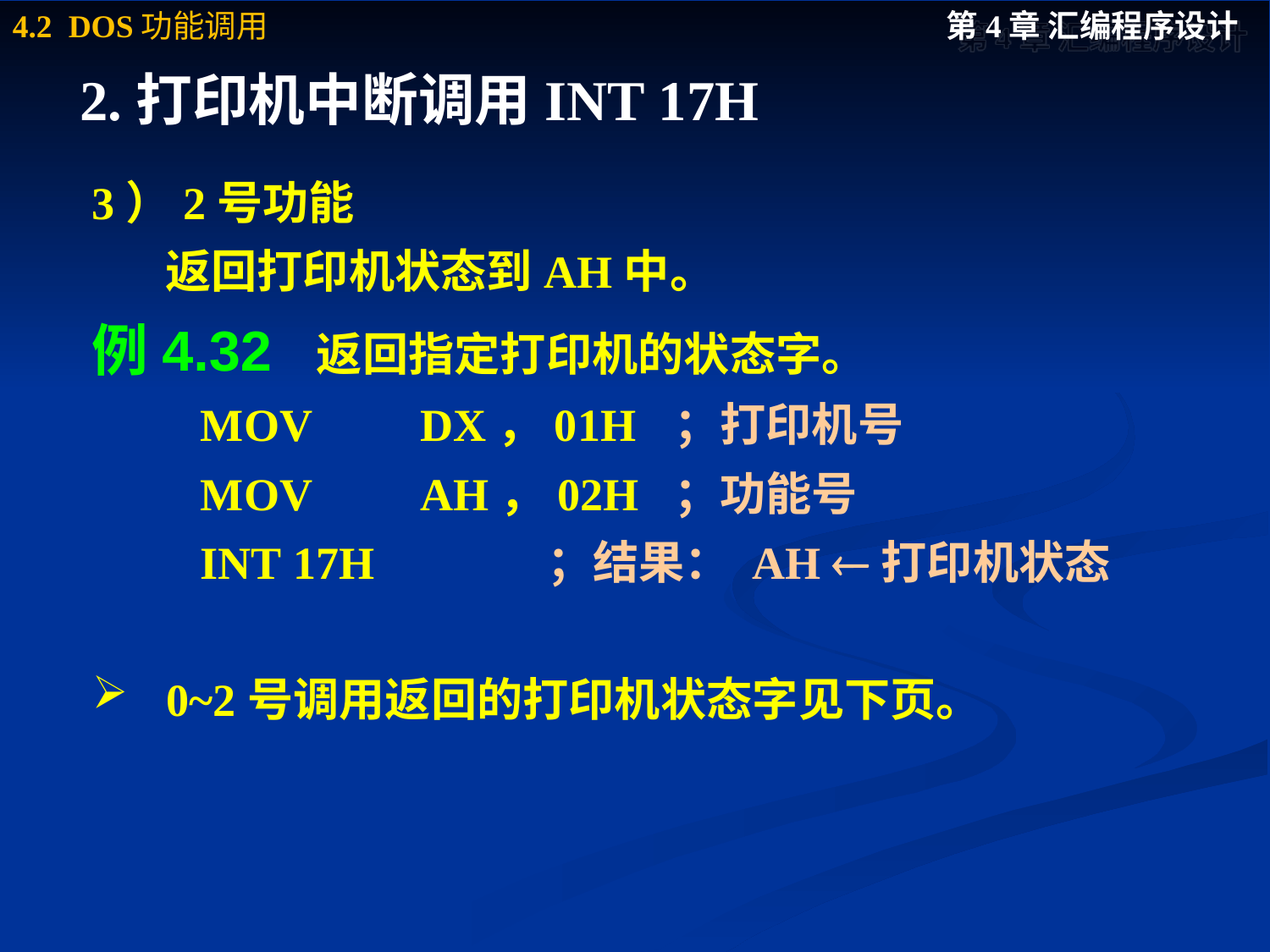

# 2.打印机中断调用INT 17H
3）2号功能
      返回打印机状态到AH中。
例4.32  返回指定打印机的状态字。
	   MOV	DX，01H	；打印机号
	   MOV	AH，02H	；功能号
	   INT	17H		；结果： AH ←打印机状态

0~2号调用返回的打印机状态字见下页。